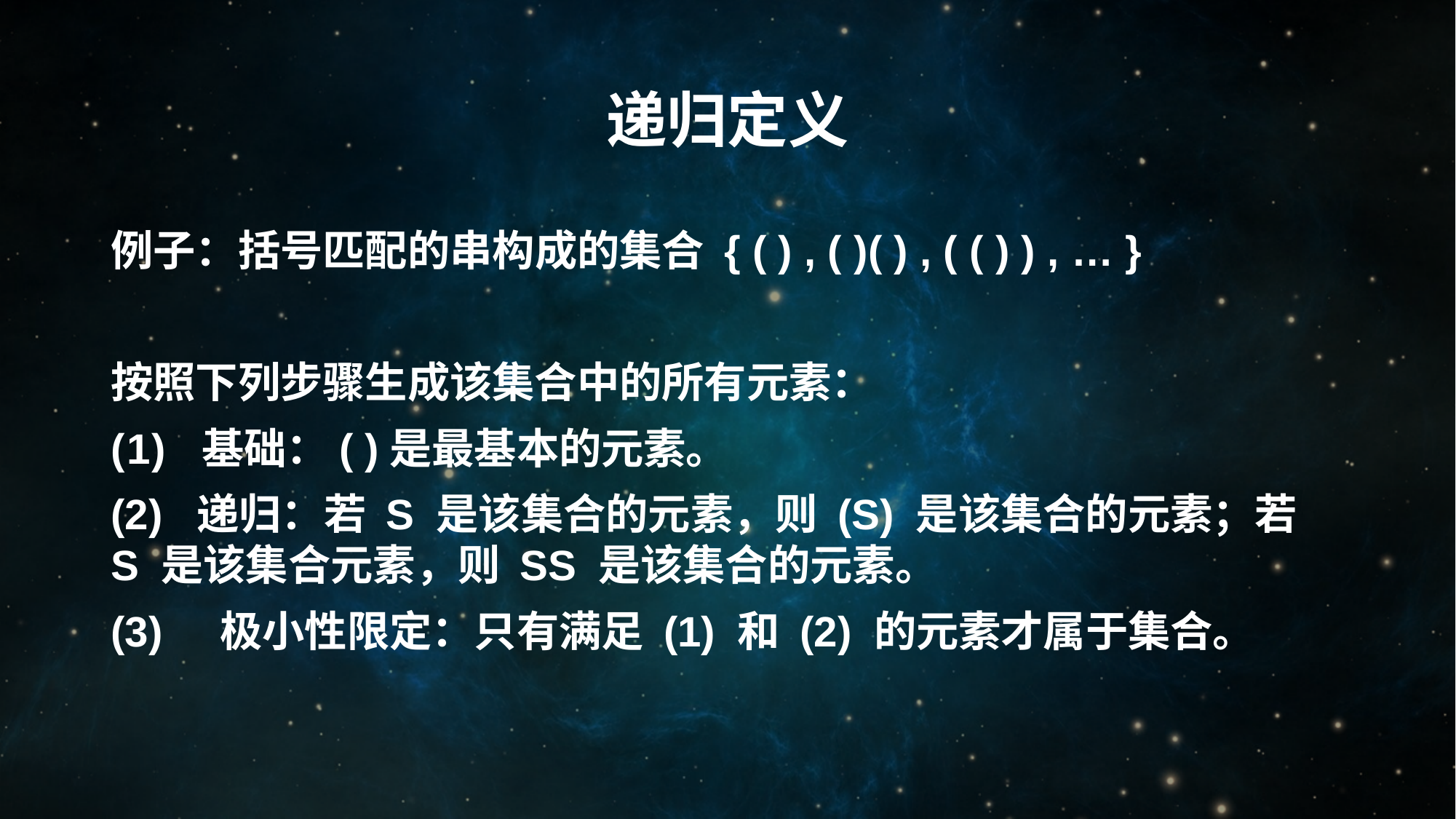

# 递归定义
例子：括号匹配的串构成的集合 { ( ) , ( )( ) , ( ( ) ) , … }

按照下列步骤生成该集合中的所有元素：
  基础：( )是最基本的元素。
(2)  递归：若 S 是该集合的元素，则 (S) 是该集合的元素；若 S 是该集合元素，则 SS 是该集合的元素。
(3)	极小性限定：只有满足 (1) 和 (2) 的元素才属于集合。